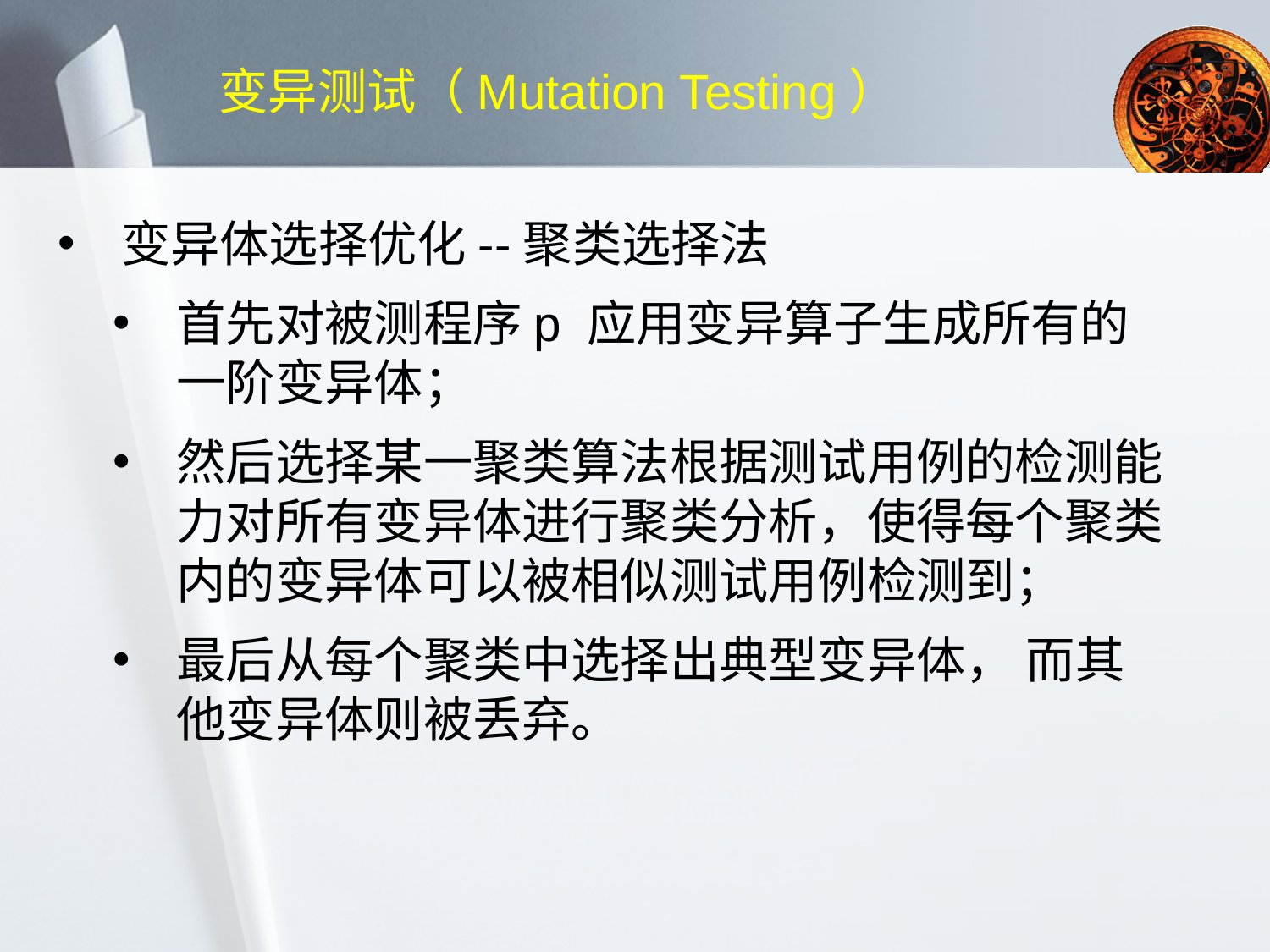

# 变异测试（Mutation Testing）
变异体选择优化--聚类选择法
首先对被测程序p 应用变异算子生成所有的一阶变异体；
然后选择某一聚类算法根据测试用例的检测能力对所有变异体进行聚类分析，使得每个聚类内的变异体可以被相似测试用例检测到；
最后从每个聚类中选择出典型变异体， 而其他变异体则被丢弃。